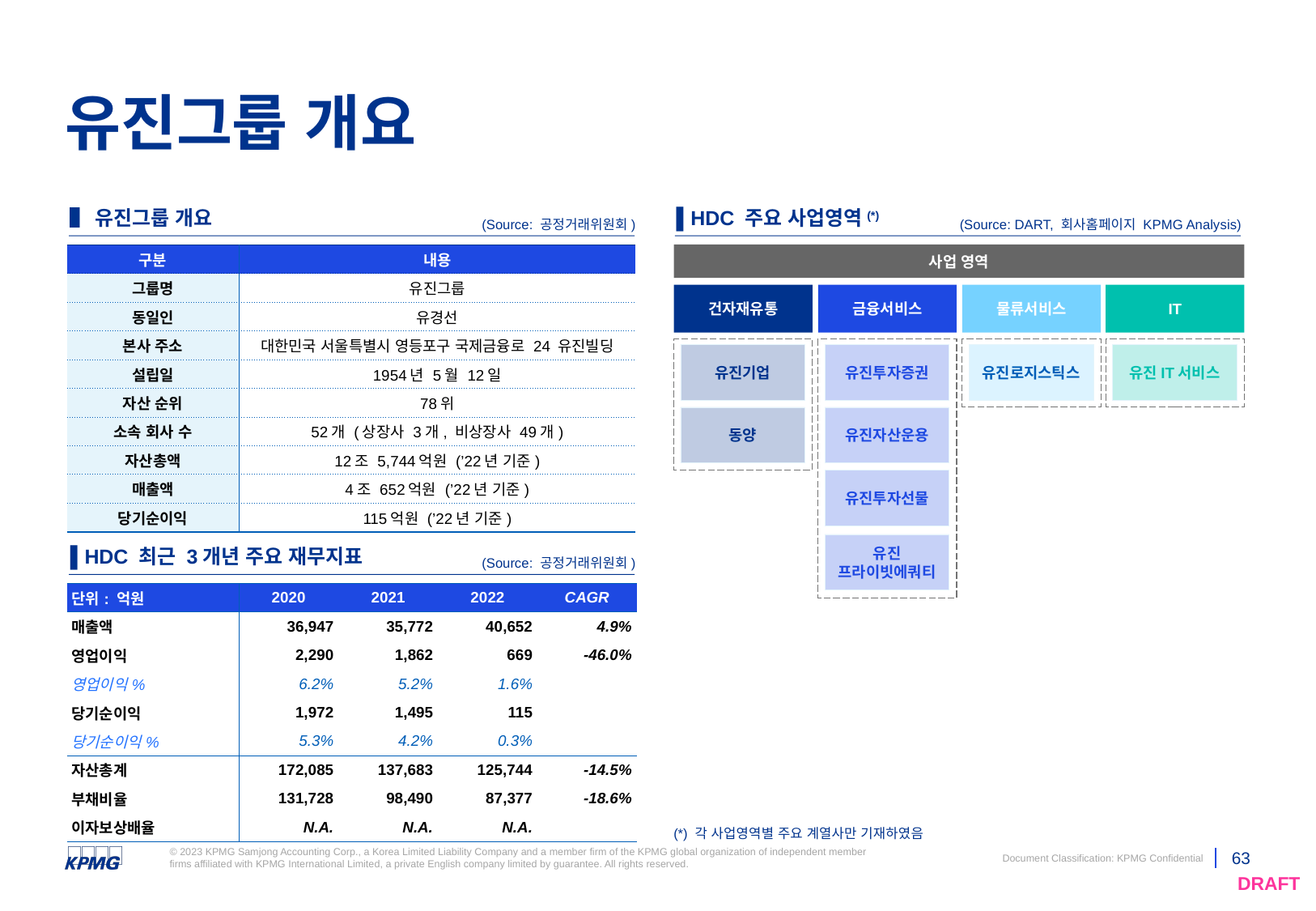

# 유진그룹 개요
▌유진그룹 개요

▌HDC 주요 사업영역(*)

(Source: 공정거래위원회)
(Source: DART, 회사홈페이지 KPMG Analysis)
사업 영역
| 구분 | 내용 |
| --- | --- |
| 그룹명 | 유진그룹 |
| 동일인 | 유경선 |
| 본사 주소 | 대한민국 서울특별시 영등포구 국제금융로 24 유진빌딩 |
| 설립일 | 1954년 5월 12일 |
| 자산 순위 | 78위 |
| 소속 회사 수 | 52개 (상장사 3개, 비상장사 49개) |
| 자산총액 | 12조 5,744억원 (’22년 기준) |
| 매출액 | 4조 652억원 (’22년 기준) |
| 당기순이익 | 115억원 (’22년 기준) |
건자재유통
금융서비스
물류서비스
IT

유진기업
유진투자증권
유진로지스틱스
유진IT서비스
동양
유진자산운용
유진투자선물
▌HDC 최근 3개년 주요 재무지표

유진
프라이빗에쿼티
(Source: 공정거래위원회)
| 단위: 억원 | 2020 | 2021 | 2022 | CAGR |
| --- | --- | --- | --- | --- |
| 매출액 | 36,947 | 35,772 | 40,652 | 4.9% |
| 영업이익 | 2,290 | 1,862 | 669 | -46.0% |
| 영업이익% | 6.2% | 5.2% | 1.6% |  |
| 당기순이익 | 1,972 | 1,495 | 115 |  |
| 당기순이익% | 5.3% | 4.2% | 0.3% |  |
| 자산총계 | 172,085 | 137,683 | 125,744 | -14.5% |
| 부채비율 | 131,728 | 98,490 | 87,377 | -18.6% |
| 이자보상배율 | N.A. | N.A. | N.A. |  |
(*) 각 사업영역별 주요 계열사만 기재하였음

학생 진로 상담/지원,
기업 임직원 EAP(*)
영유아
초등학생/중학생
/고등학생
대학생
성인
근로자